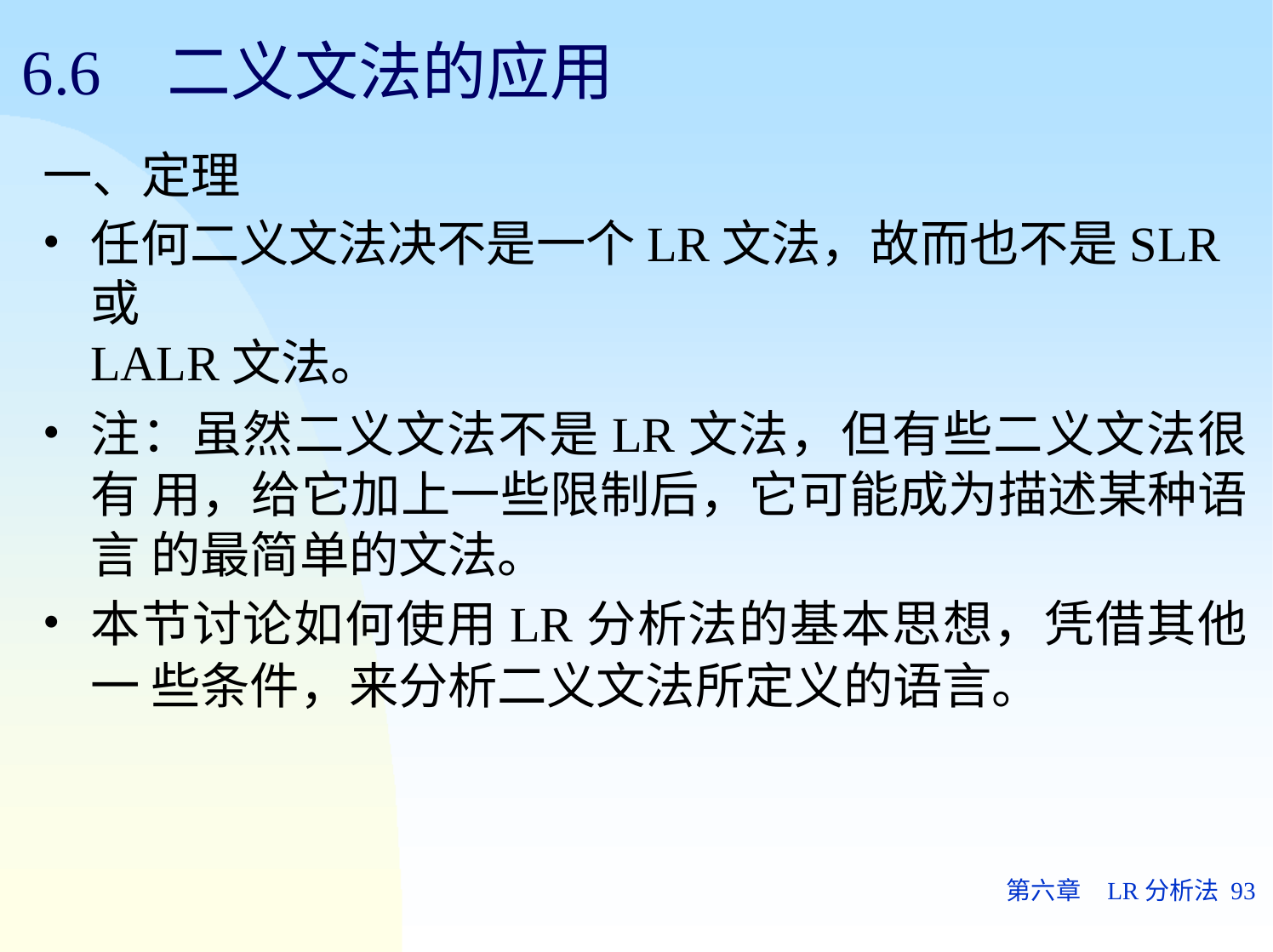

# 6.6	二义文法的应用
一、定理
任何二义文法决不是一个LR文法，故而也不是SLR或
LALR文法。
注：虽然二义文法不是LR文法，但有些二义文法很有 用，给它加上一些限制后，它可能成为描述某种语言 的最简单的文法。
本节讨论如何使用LR分析法的基本思想，凭借其他一 些条件，来分析二义文法所定义的语言。
第六章	LR分析法 93